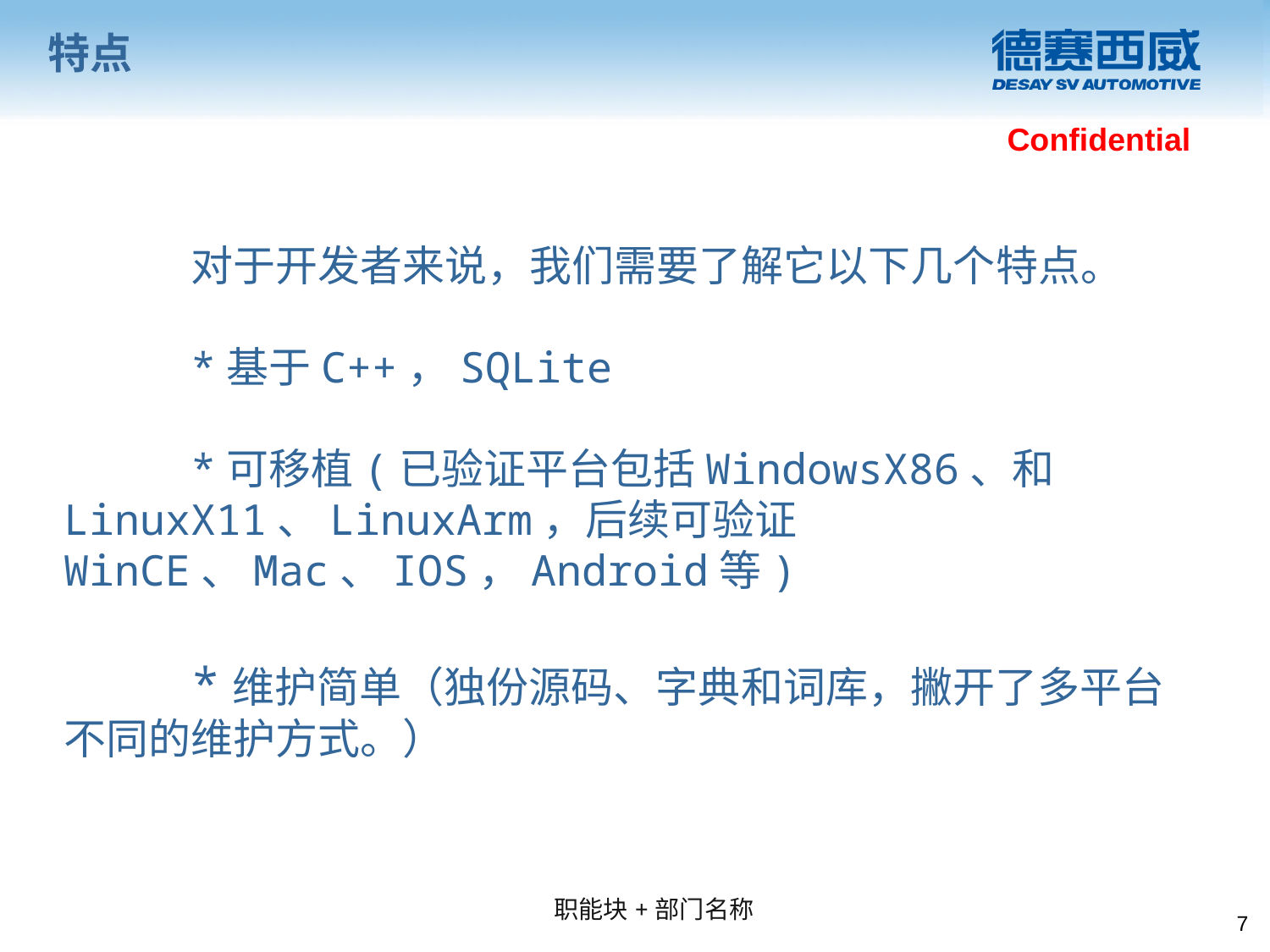

# 特点

	对于开发者来说，我们需要了解它以下几个特点。

	*基于C++，SQLite

	*可移植(已验证平台包括WindowsX86、和LinuxX11、LinuxArm，后续可验证WinCE、Mac、IOS，Android等)

	*维护简单（独份源码、字典和词库，撇开了多平台不同的维护方式。）

7